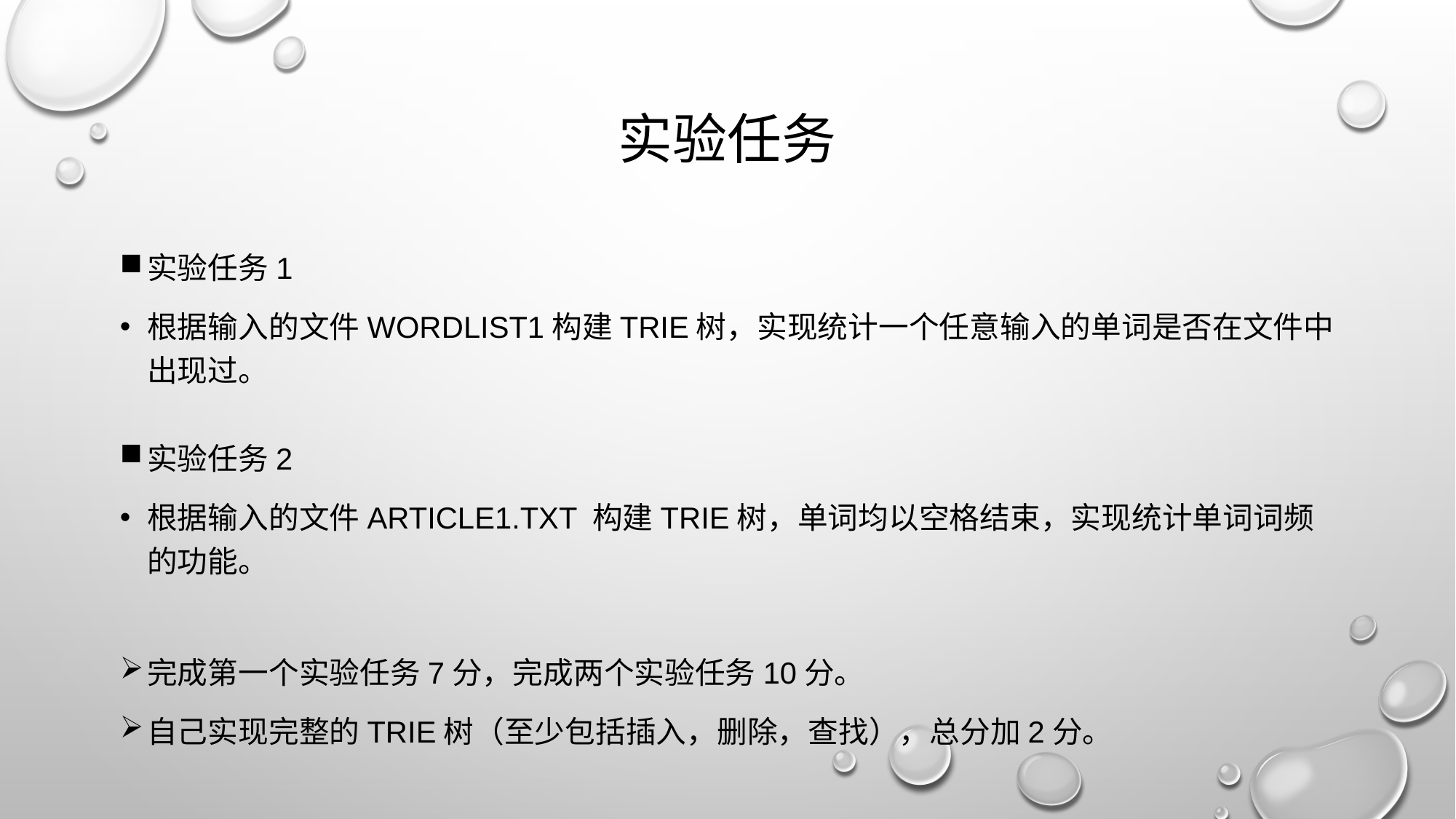

# 实验任务
实验任务1
根据输入的文件wordlist1构建trie树，实现统计一个任意输入的单词是否在文件中出现过。
实验任务2
根据输入的文件article1.txt 构建trie树，单词均以空格结束，实现统计单词词频的功能。

完成第一个实验任务7分，完成两个实验任务10分。
自己实现完整的TRIE树（至少包括插入，删除，查找），总分加2分。